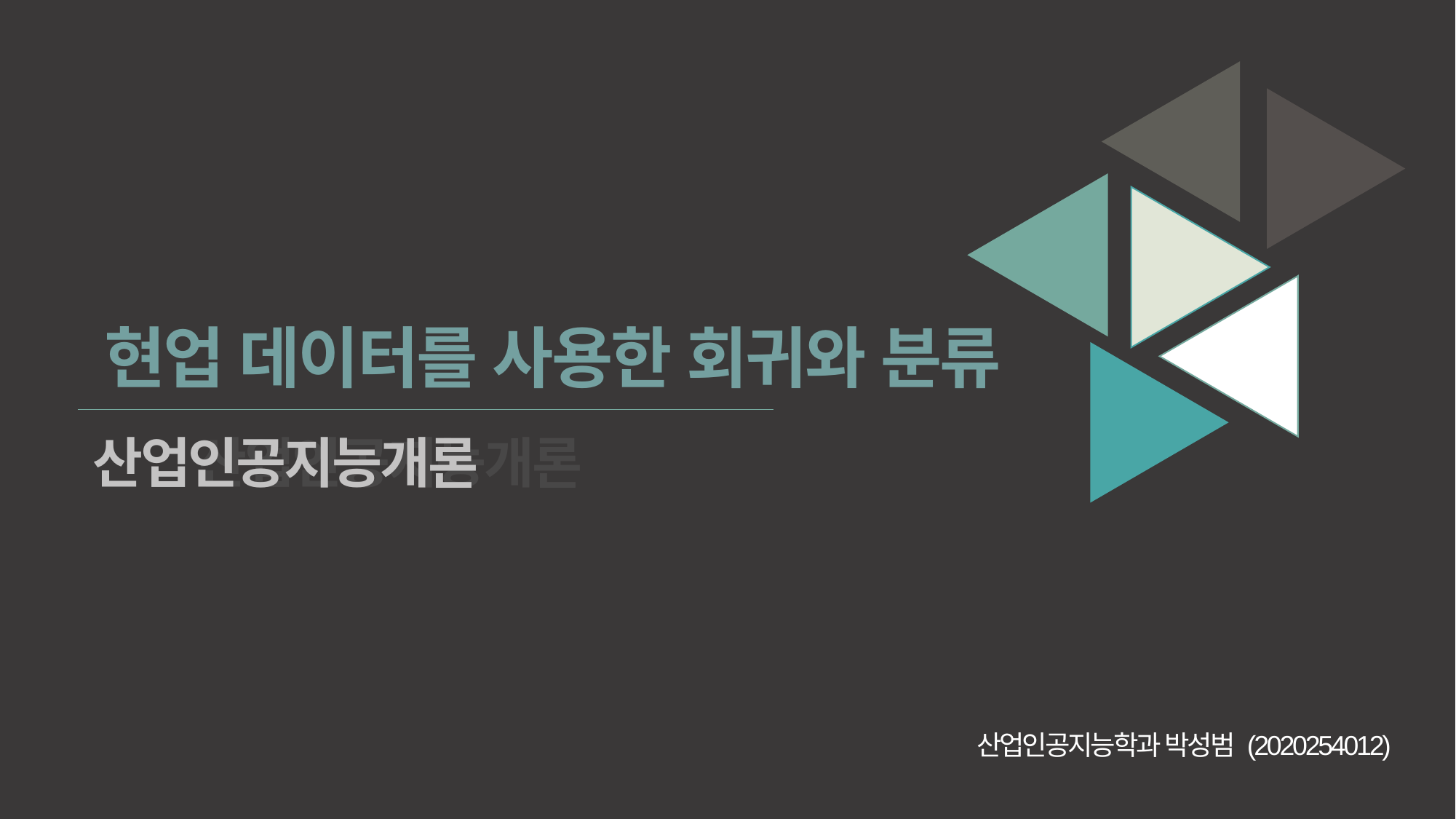

현업 데이터를 사용한 회귀와 분류
산업인공지능개론
산업인공지능개론
산업인공지능학과 박성범 (2020254012)